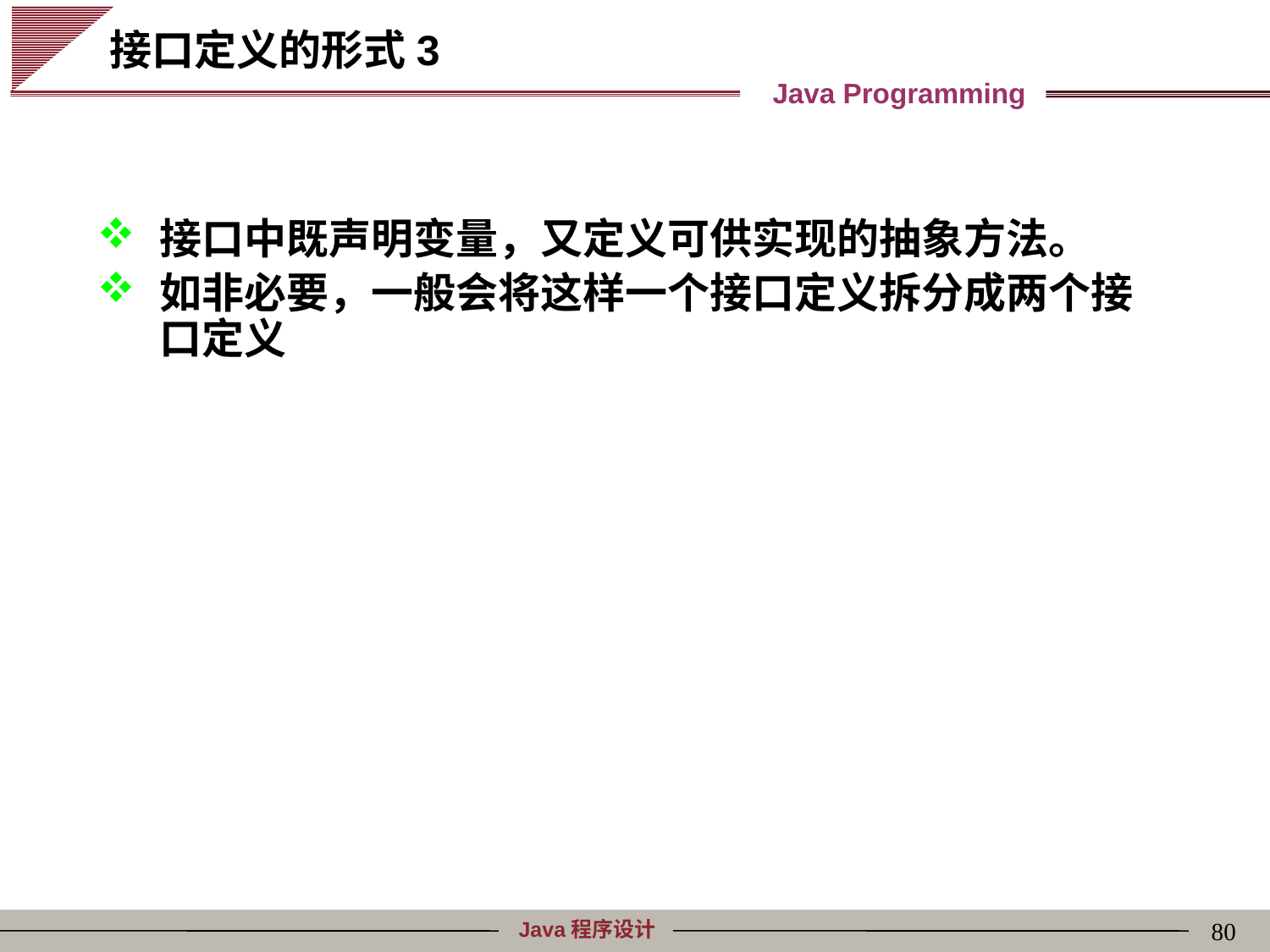

# 接口定义的形式3
接口中既声明变量，又定义可供实现的抽象方法。
如非必要，一般会将这样一个接口定义拆分成两个接口定义